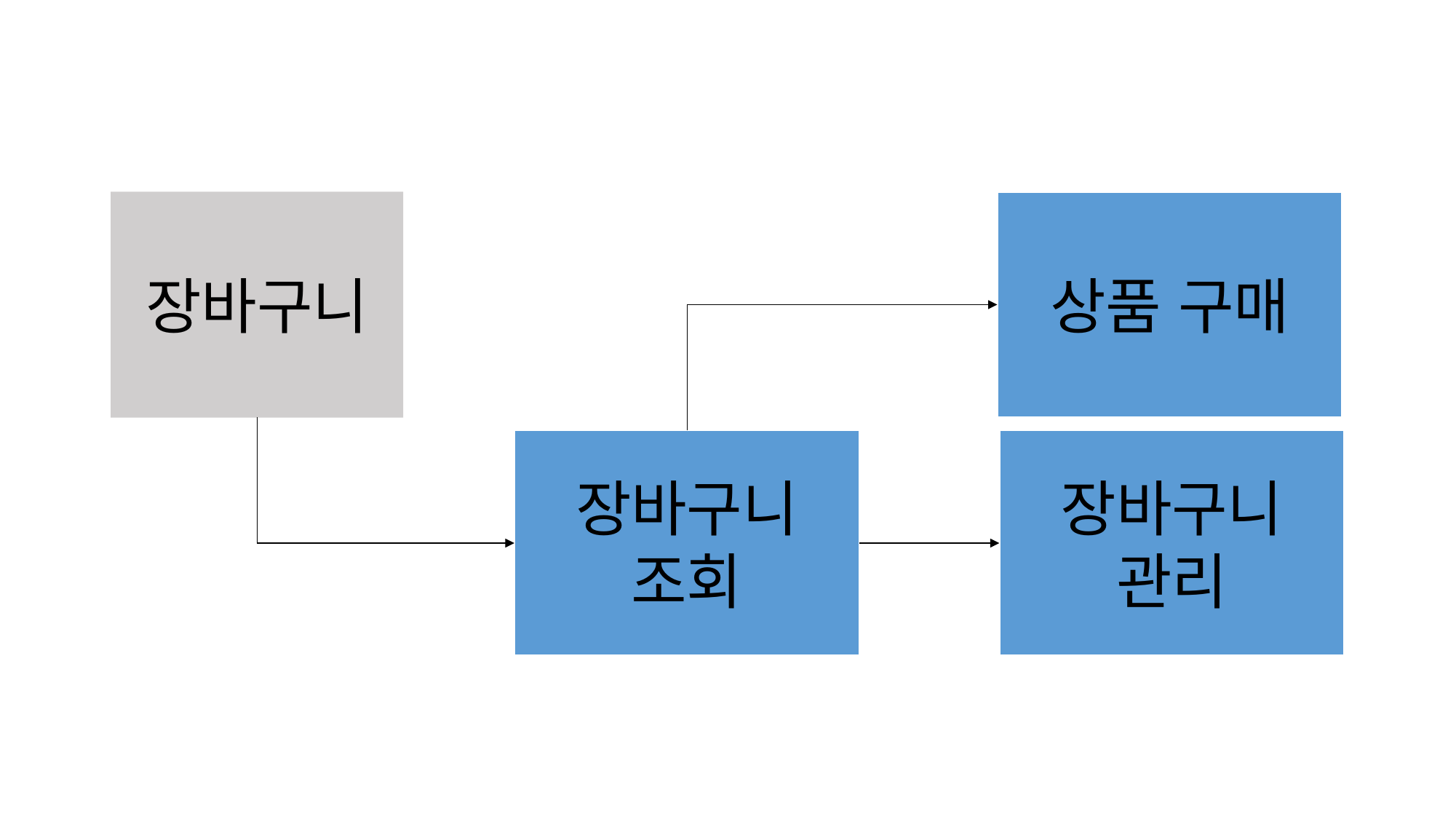

장바구니
상품 구매
장바구니 조회
장바구니 관리